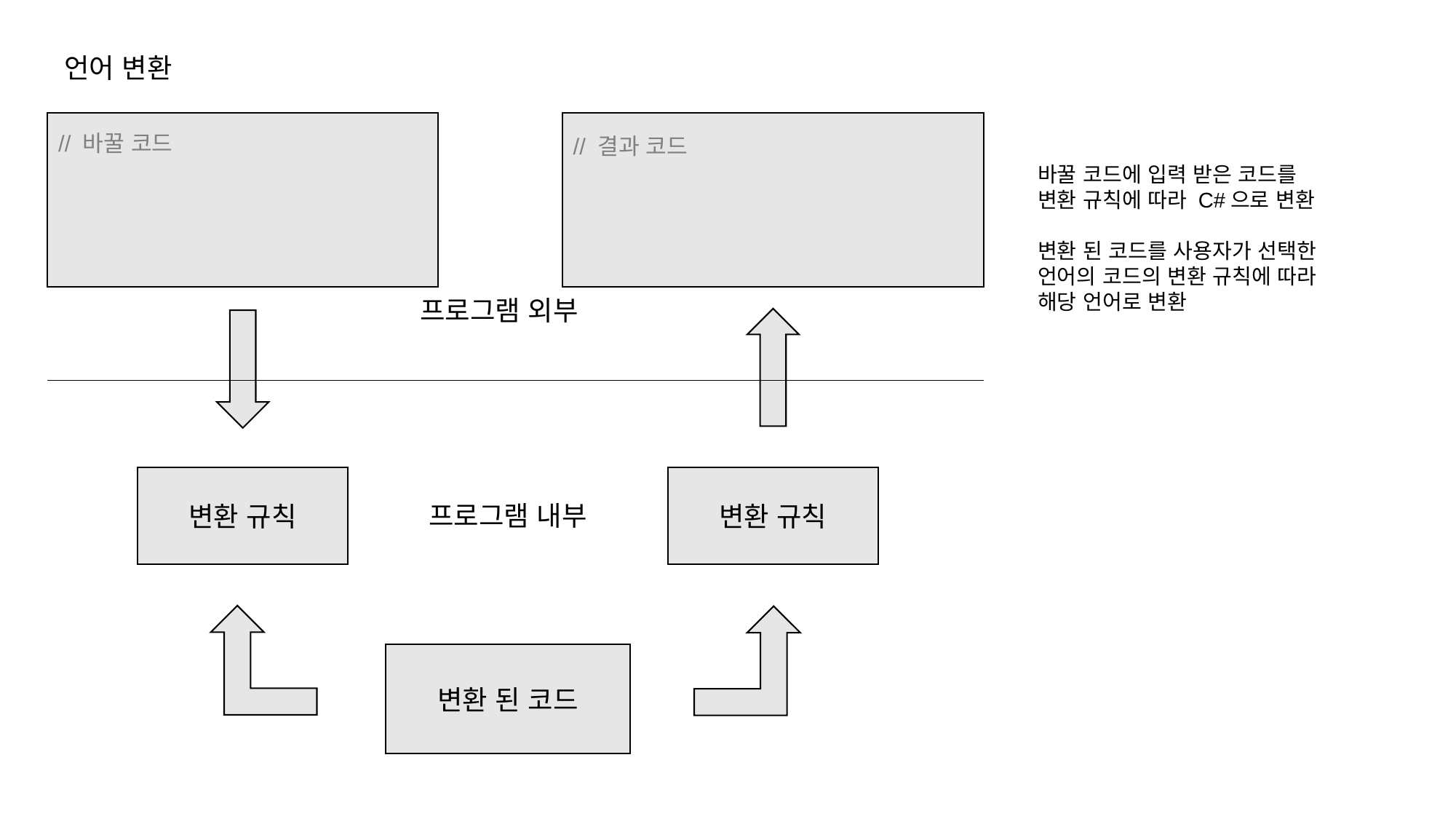

언어 변환
// 바꿀 코드

// 결과 코드

바꿀 코드에 입력 받은 코드를
변환 규칙에 따라 C#으로 변환

변환 된 코드를 사용자가 선택한
언어의 코드의 변환 규칙에 따라
해당 언어로 변환
프로그램 외부

변환 규칙
변환 규칙
프로그램 내부

변환 된 코드